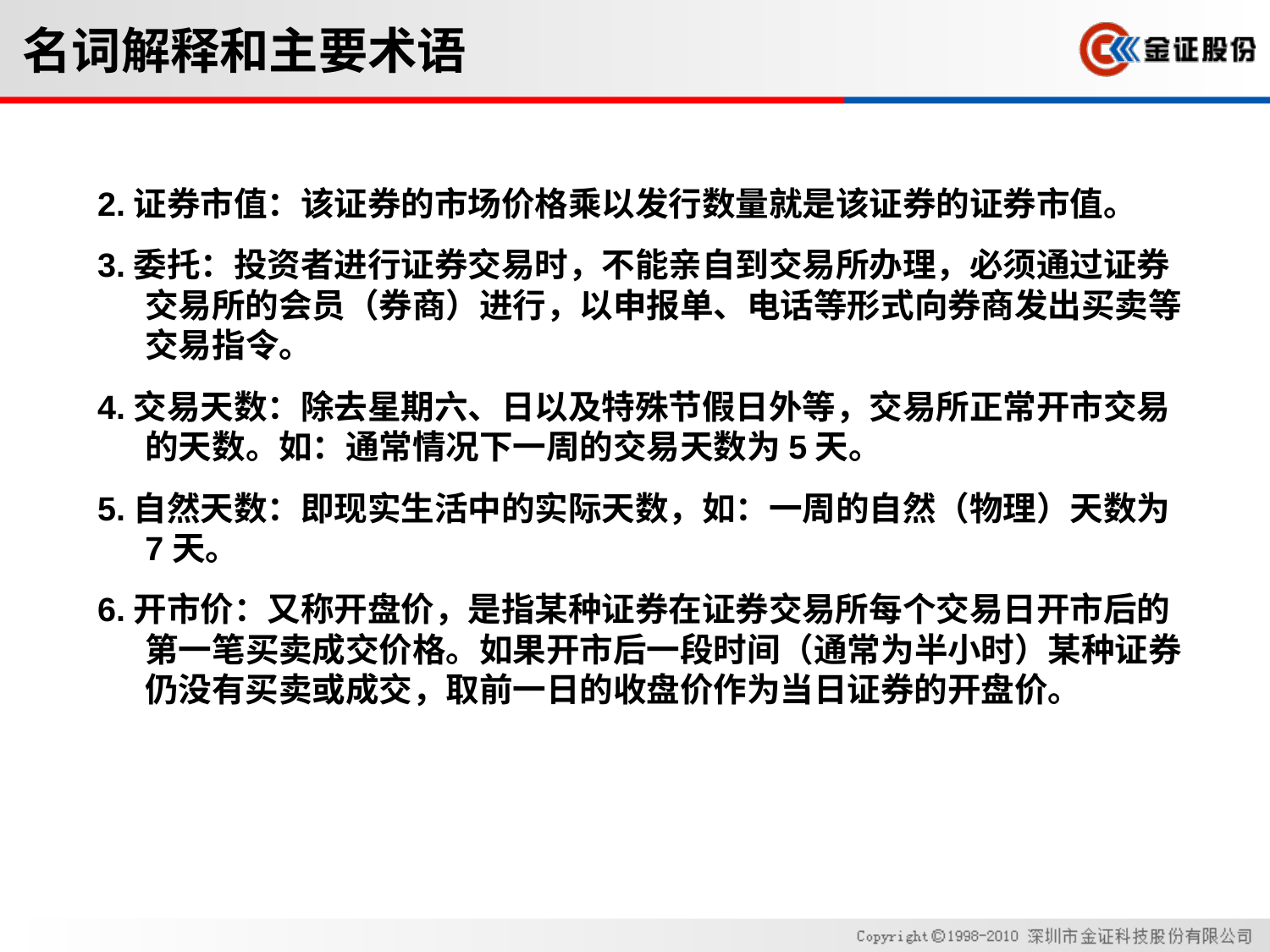

# 名词解释和主要术语
2.证券市值：该证券的市场价格乘以发行数量就是该证券的证券市值。
3.委托：投资者进行证券交易时，不能亲自到交易所办理，必须通过证券交易所的会员（券商）进行，以申报单、电话等形式向券商发出买卖等交易指令。
4.交易天数：除去星期六、日以及特殊节假日外等，交易所正常开市交易的天数。如：通常情况下一周的交易天数为5天。
5.自然天数：即现实生活中的实际天数，如：一周的自然（物理）天数为7天。
6.开市价：又称开盘价，是指某种证券在证券交易所每个交易日开市后的第一笔买卖成交价格。如果开市后一段时间（通常为半小时）某种证券仍没有买卖或成交，取前一日的收盘价作为当日证券的开盘价。